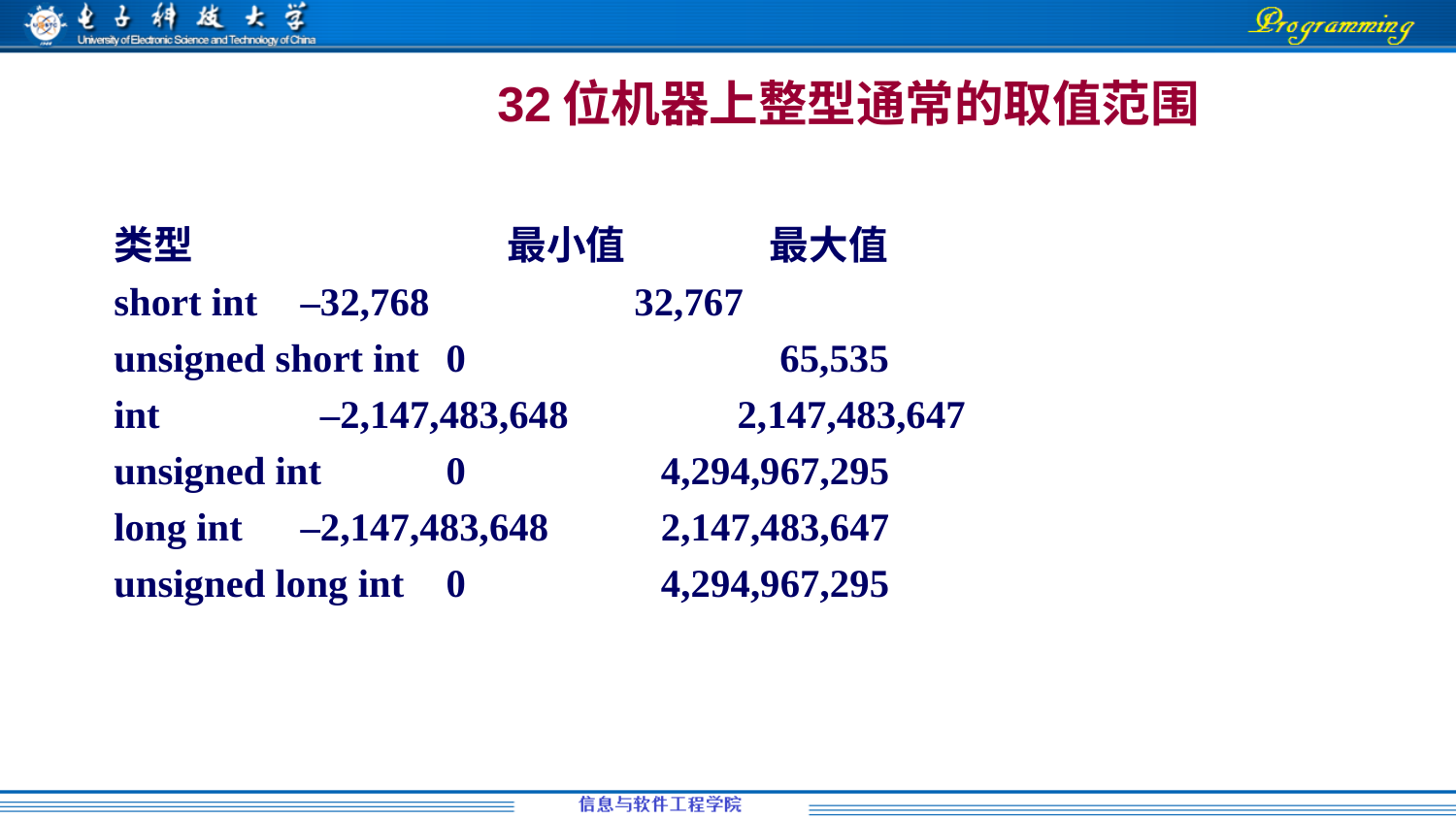

32位机器上整型通常的取值范围
类型                                   最小值                最大值
short int	–32,768	                   32,767
unsigned short int	0	                   65,535
int 	  –2,147,483,648       	2,147,483,647
unsigned int	0	       4,294,967,295
long int	–2,147,483,648	       2,147,483,647
unsigned long int	0	       4,294,967,295